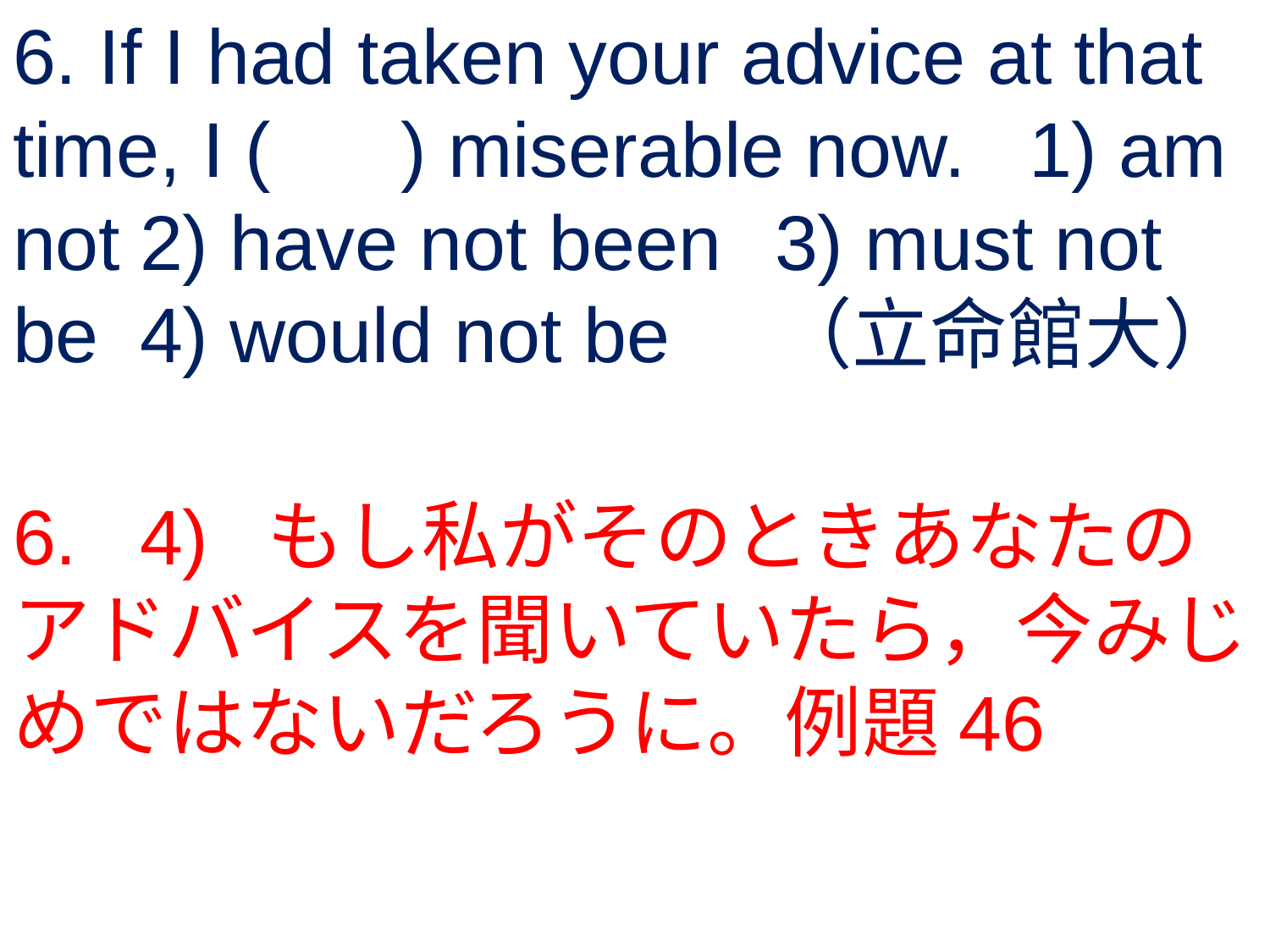

# 6. If I had taken your advice at that time, I (      ) miserable now.	1) am not	2) have not been	3) must not be	4) would not be	（立命館大）
6.	4) 	もし私がそのときあなたのアドバイスを聞いていたら，今みじめではないだろうに。例題46